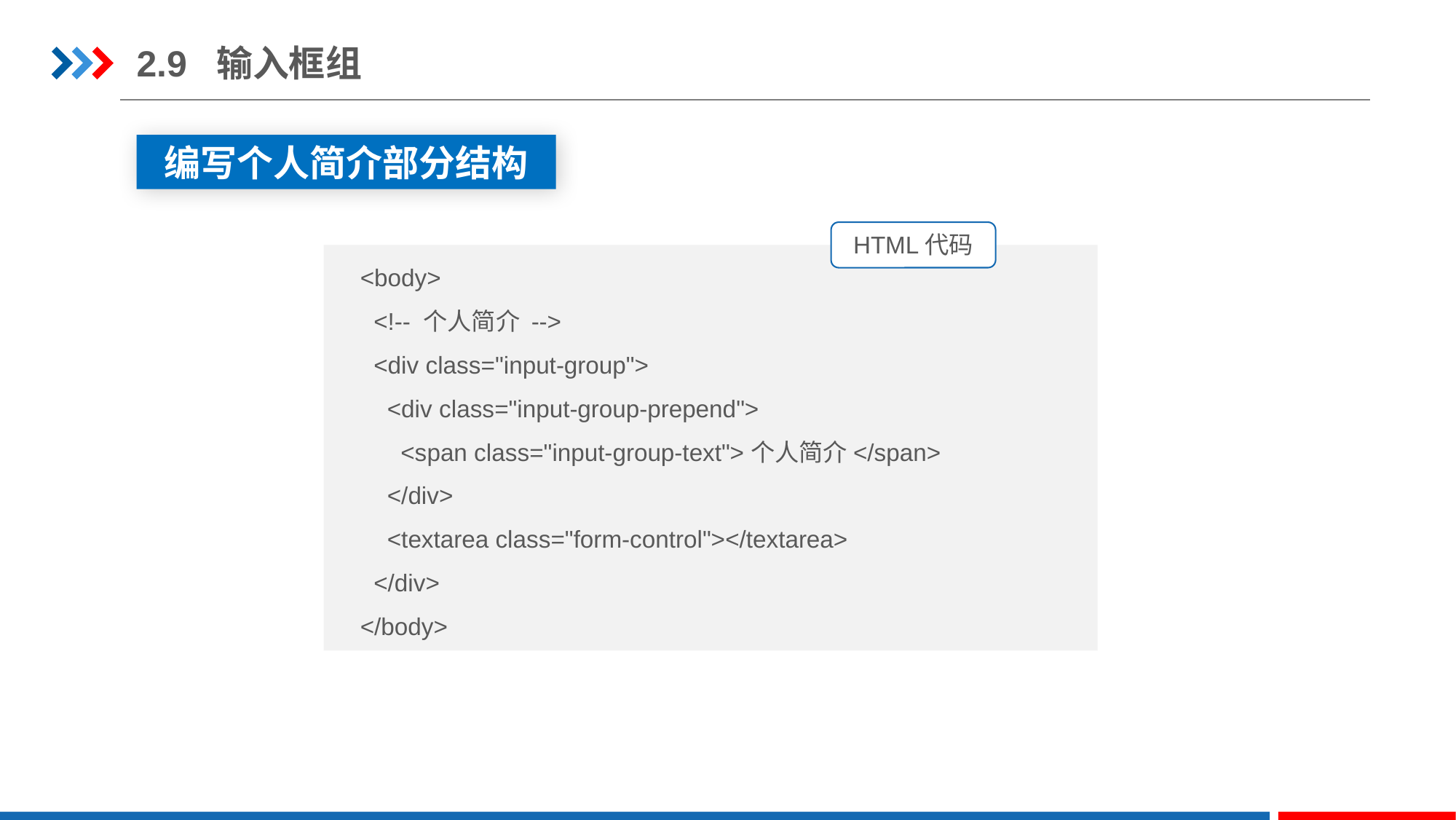

2.9  输入框组
编写个人简介部分结构
HTML代码
<body>
  <!-- 个人简介 -->
  <div class="input-group">
    <div class="input-group-prepend">
      <span class="input-group-text">个人简介</span>
    </div>
    <textarea class="form-control"></textarea>
  </div>
</body>